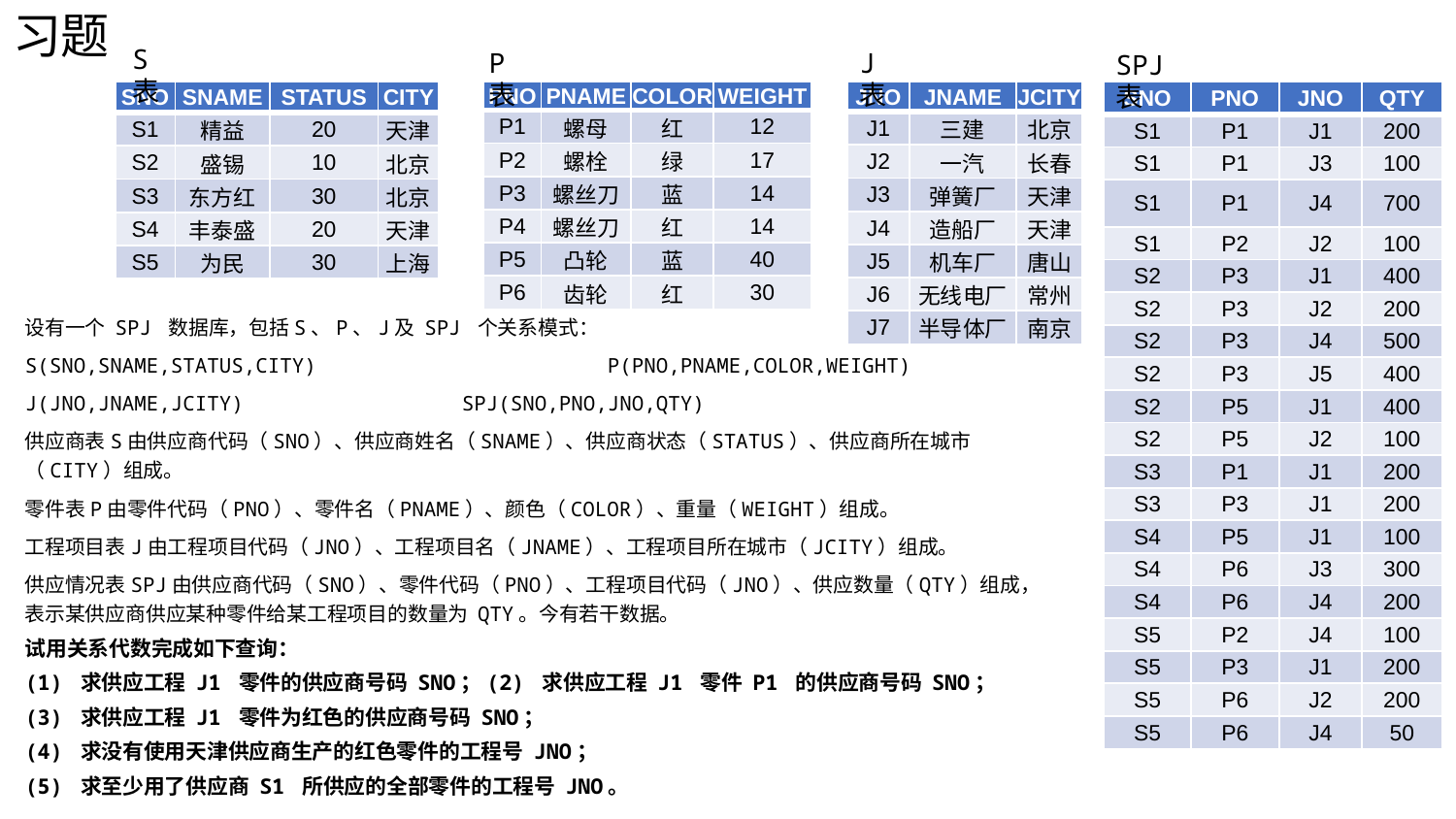

习题
S表
P表
J表
SPJ表
| SNO | SNAME | STATUS | CITY |
| --- | --- | --- | --- |
| S1 | 精益 | 20 | 天津 |
| S2 | 盛锡 | 10 | 北京 |
| S3 | 东方红 | 30 | 北京 |
| S4 | 丰泰盛 | 20 | 天津 |
| S5 | 为民 | 30 | 上海 |
| PNO | PNAME | COLOR | WEIGHT |
| --- | --- | --- | --- |
| P1 | 螺母 | 红 | 12 |
| P2 | 螺栓 | 绿 | 17 |
| P3 | 螺丝刀 | 蓝 | 14 |
| P4 | 螺丝刀 | 红 | 14 |
| P5 | 凸轮 | 蓝 | 40 |
| P6 | 齿轮 | 红 | 30 |
| JNO | JNAME | JCITY |
| --- | --- | --- |
| J1 | 三建 | 北京 |
| J2 | 一汽 | 长春 |
| J3 | 弹簧厂 | 天津 |
| J4 | 造船厂 | 天津 |
| J5 | 机车厂 | 唐山 |
| J6 | 无线电厂 | 常州 |
| J7 | 半导体厂 | 南京 |
| SNO | PNO | JNO | QTY |
| --- | --- | --- | --- |
| S1 | P1 | J1 | 200 |
| S1 | P1 | J3 | 100 |
| S1 | P1 | J4 | 700 |
| S1 | P2 | J2 | 100 |
| S2 | P3 | J1 | 400 |
| S2 | P3 | J2 | 200 |
| S2 | P3 | J4 | 500 |
| S2 | P3 | J5 | 400 |
| S2 | P5 | J1 | 400 |
| S2 | P5 | J2 | 100 |
| S3 | P1 | J1 | 200 |
| S3 | P3 | J1 | 200 |
| S4 | P5 | J1 | 100 |
| S4 | P6 | J3 | 300 |
| S4 | P6 | J4 | 200 |
| S5 | P2 | J4 | 100 |
| S5 | P3 | J1 | 200 |
| S5 | P6 | J2 | 200 |
| S5 | P6 | J4 | 50 |
设有一个 SPJ 数据库，包括S、P、J及 SPJ 个关系模式：
S(SNO,SNAME,STATUS,CITY)		P(PNO,PNAME,COLOR,WEIGHT)
J(JNO,JNAME,JCITY)		SPJ(SNO,PNO,JNO,QTY)
供应商表S由供应商代码（SNO）、供应商姓名（SNAME）、供应商状态（STATUS）、供应商所在城市（CITY）组成。
零件表P由零件代码（PNO）、零件名（PNAME）、颜色（COLOR）、重量（WEIGHT）组成。
工程项目表J由工程项目代码（JNO）、工程项目名（JNAME）、工程项目所在城市（JCITY）组成。
供应情况表SPJ由供应商代码（SNO）、零件代码（PNO）、工程项目代码（JNO）、供应数量（QTY）组成， 表示某供应商供应某种零件给某工程项目的数量为 QTY。今有若干数据。
试用关系代数完成如下查询：
(1) 求供应工程 J1 零件的供应商号码 SNO；(2) 求供应工程 J1 零件 P1 的供应商号码 SNO；
(3) 求供应工程 J1 零件为红色的供应商号码 SNO；
(4) 求没有使用天津供应商生产的红色零件的工程号 JNO；
(5) 求至少用了供应商 S1 所供应的全部零件的工程号 JNO。